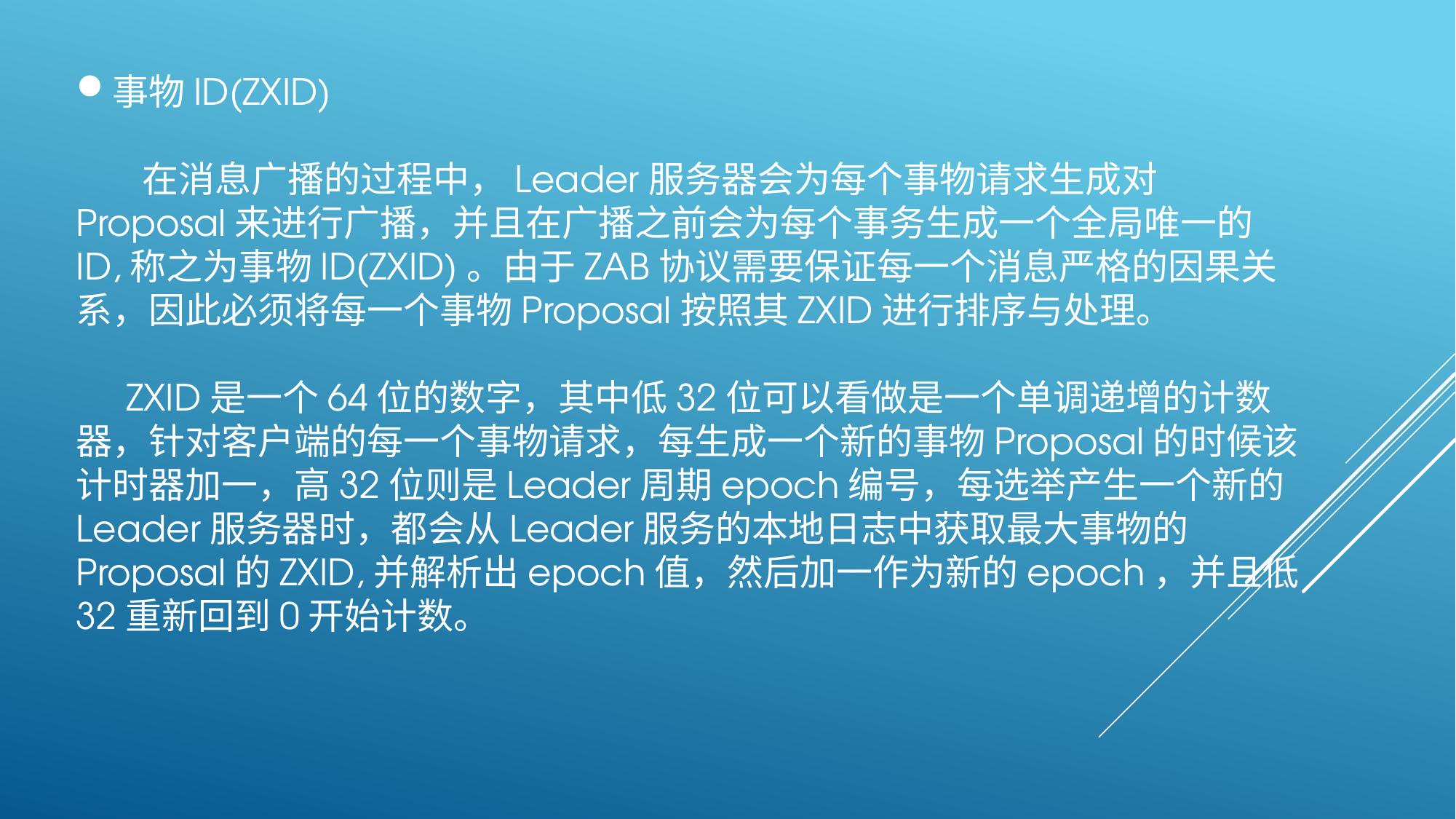

事物ID(ZXID)

       在消息广播的过程中，Leader服务器会为每个事物请求生成对Proposal来进行广播，并且在广播之前会为每个事务生成一个全局唯一的ID,称之为事物ID(ZXID)。由于ZAB协议需要保证每一个消息严格的因果关系，因此必须将每一个事物Proposal按照其ZXID进行排序与处理。

     ZXID是一个64位的数字，其中低32位可以看做是一个单调递增的计数器，针对客户端的每一个事物请求，每生成一个新的事物Proposal的时候该计时器加一，高32位则是Leader周期epoch编号，每选举产生一个新的Leader服务器时，都会从Leader服务的本地日志中获取最大事物的Proposal的ZXID,并解析出epoch值，然后加一作为新的epoch，并且低32重新回到0开始计数。